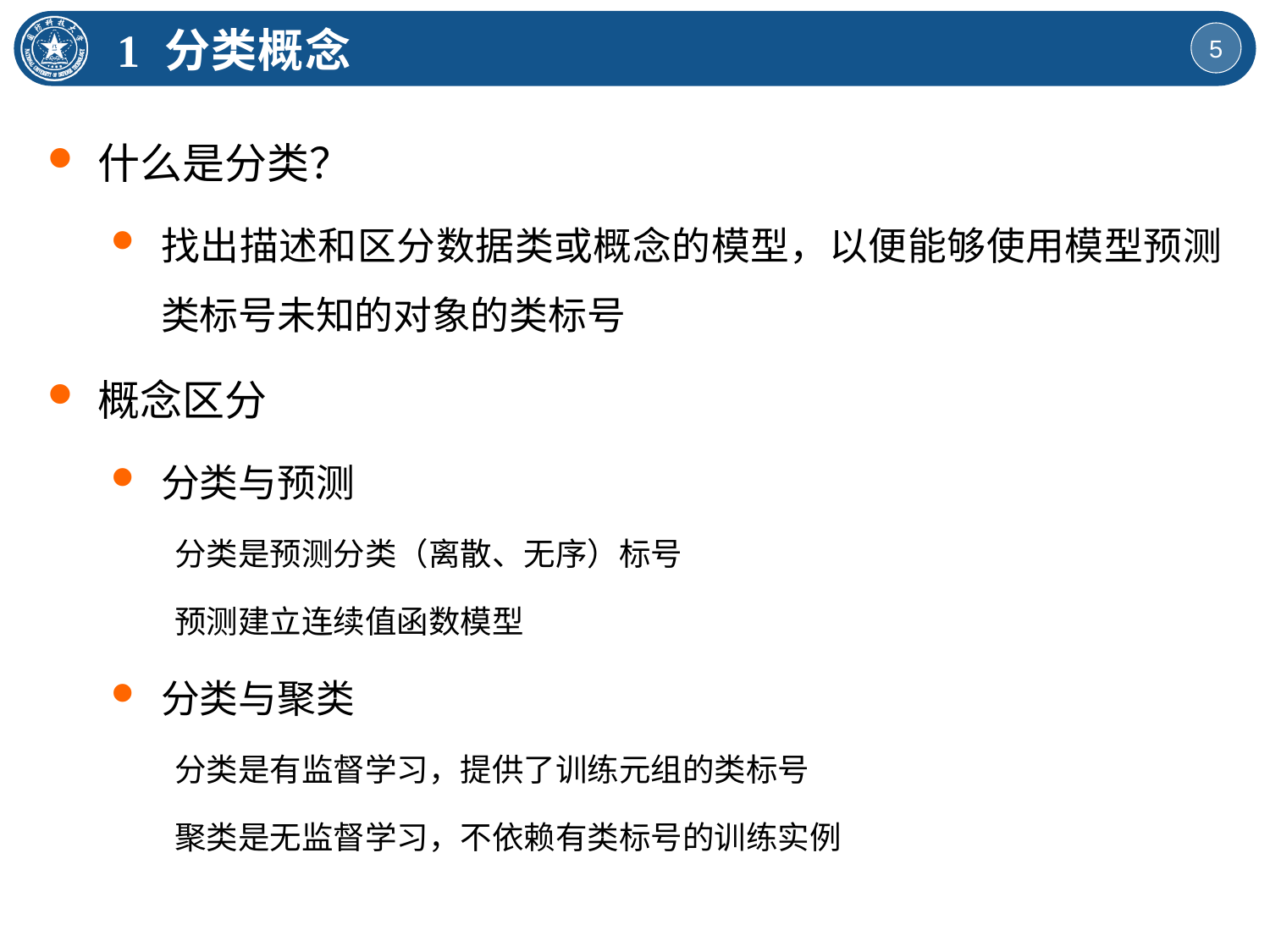

1 分类概念
什么是分类？
找出描述和区分数据类或概念的模型，以便能够使用模型预测类标号未知的对象的类标号
概念区分
分类与预测
分类是预测分类（离散、无序）标号
预测建立连续值函数模型
分类与聚类
分类是有监督学习，提供了训练元组的类标号
聚类是无监督学习，不依赖有类标号的训练实例